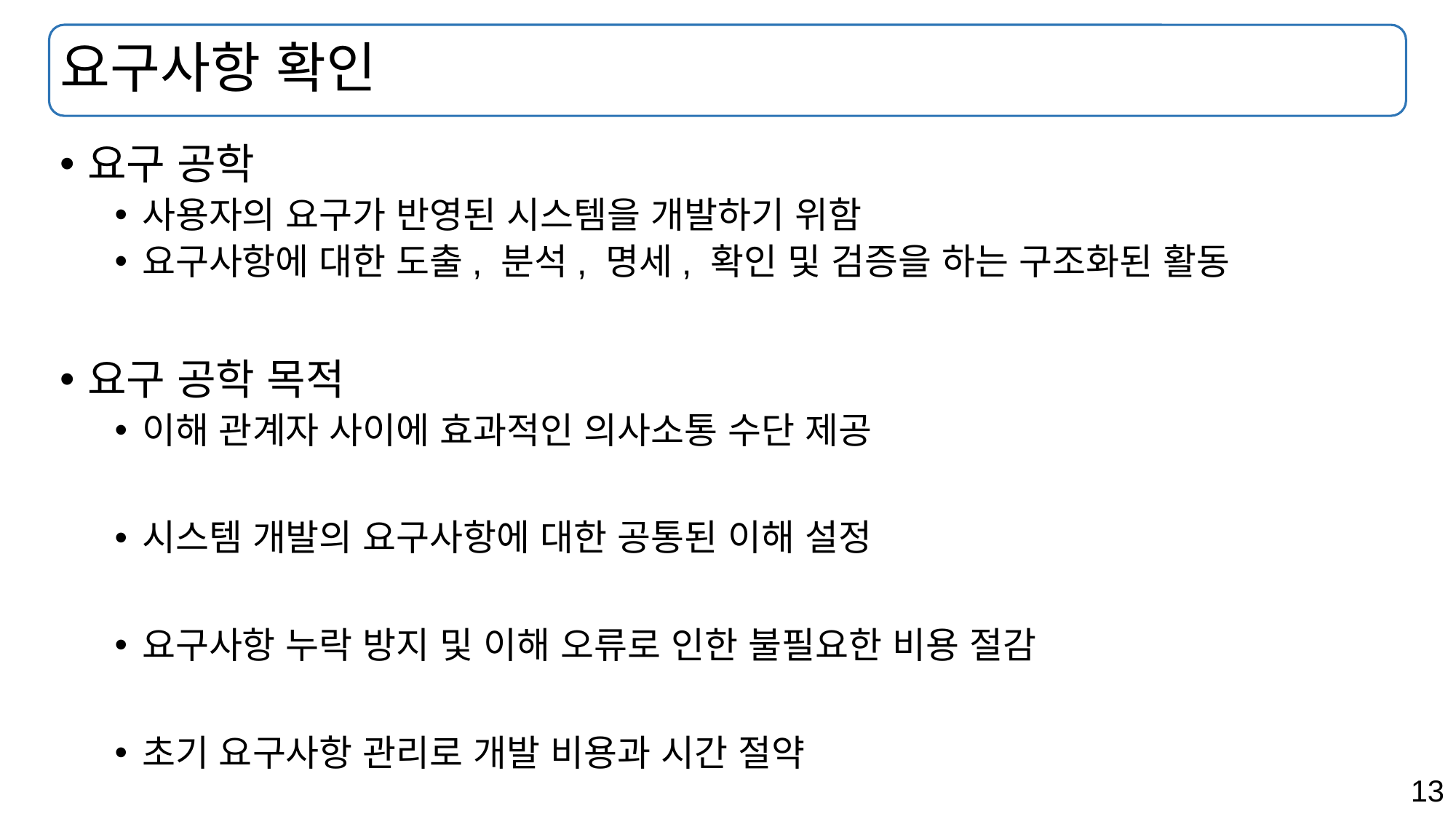

# 요구사항 확인
요구 공학
사용자의 요구가 반영된 시스템을 개발하기 위함
요구사항에 대한 도출, 분석, 명세, 확인 및 검증을 하는 구조화된 활동

요구 공학 목적
이해 관계자 사이에 효과적인 의사소통 수단 제공

시스템 개발의 요구사항에 대한 공통된 이해 설정

요구사항 누락 방지 및 이해 오류로 인한 불필요한 비용 절감

초기 요구사항 관리로 개발 비용과 시간 절약